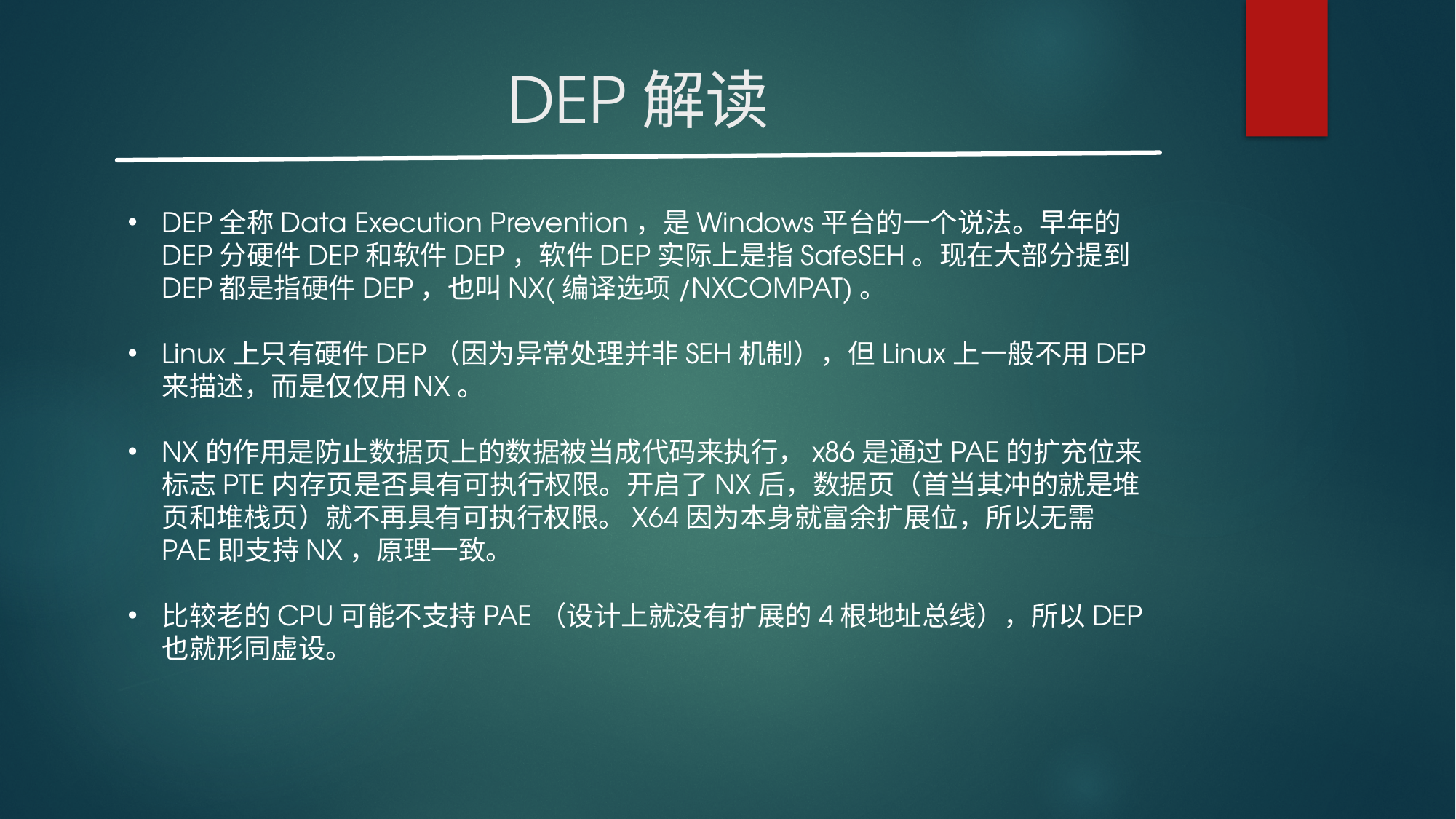

# DEP解读
DEP全称Data Execution Prevention，是Windows平台的一个说法。早年的DEP分硬件DEP和软件DEP，软件DEP实际上是指SafeSEH。现在大部分提到DEP都是指硬件DEP，也叫NX(编译选项/NXCOMPAT)。

Linux上只有硬件DEP（因为异常处理并非SEH机制），但Linux上一般不用DEP来描述，而是仅仅用NX。

NX的作用是防止数据页上的数据被当成代码来执行，x86是通过PAE的扩充位来标志PTE内存页是否具有可执行权限。开启了NX后，数据页（首当其冲的就是堆页和堆栈页）就不再具有可执行权限。X64因为本身就富余扩展位，所以无需PAE即支持NX，原理一致。

比较老的CPU可能不支持PAE（设计上就没有扩展的4根地址总线），所以DEP也就形同虚设。